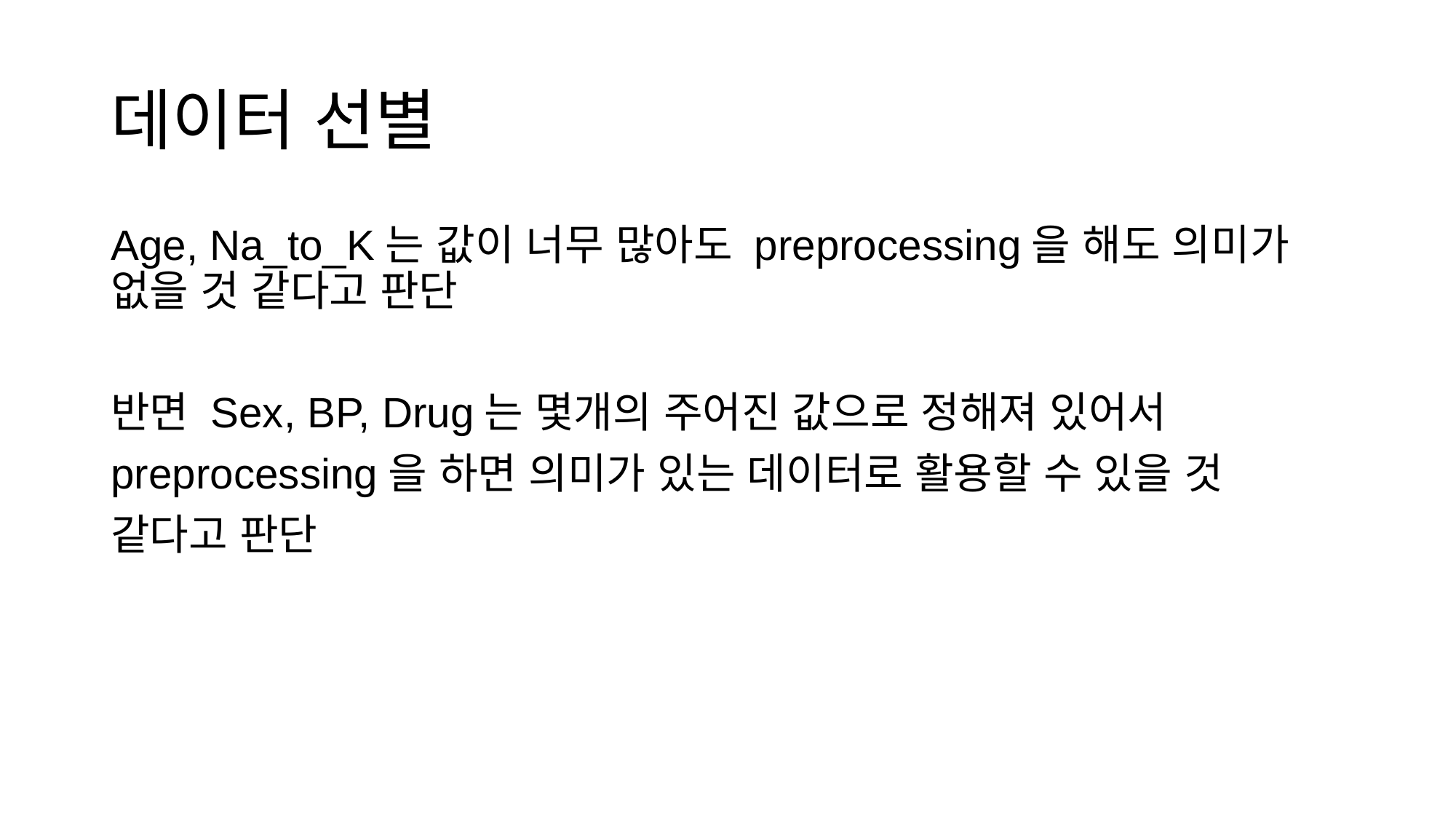

# 데이터 선별
Age, Na_to_K는 값이 너무 많아도 preprocessing을 해도 의미가 없을 것 같다고 판단

반면 Sex, BP, Drug는 몇개의 주어진 값으로 정해져 있어서
preprocessing을 하면 의미가 있는 데이터로 활용할 수 있을 것
같다고 판단